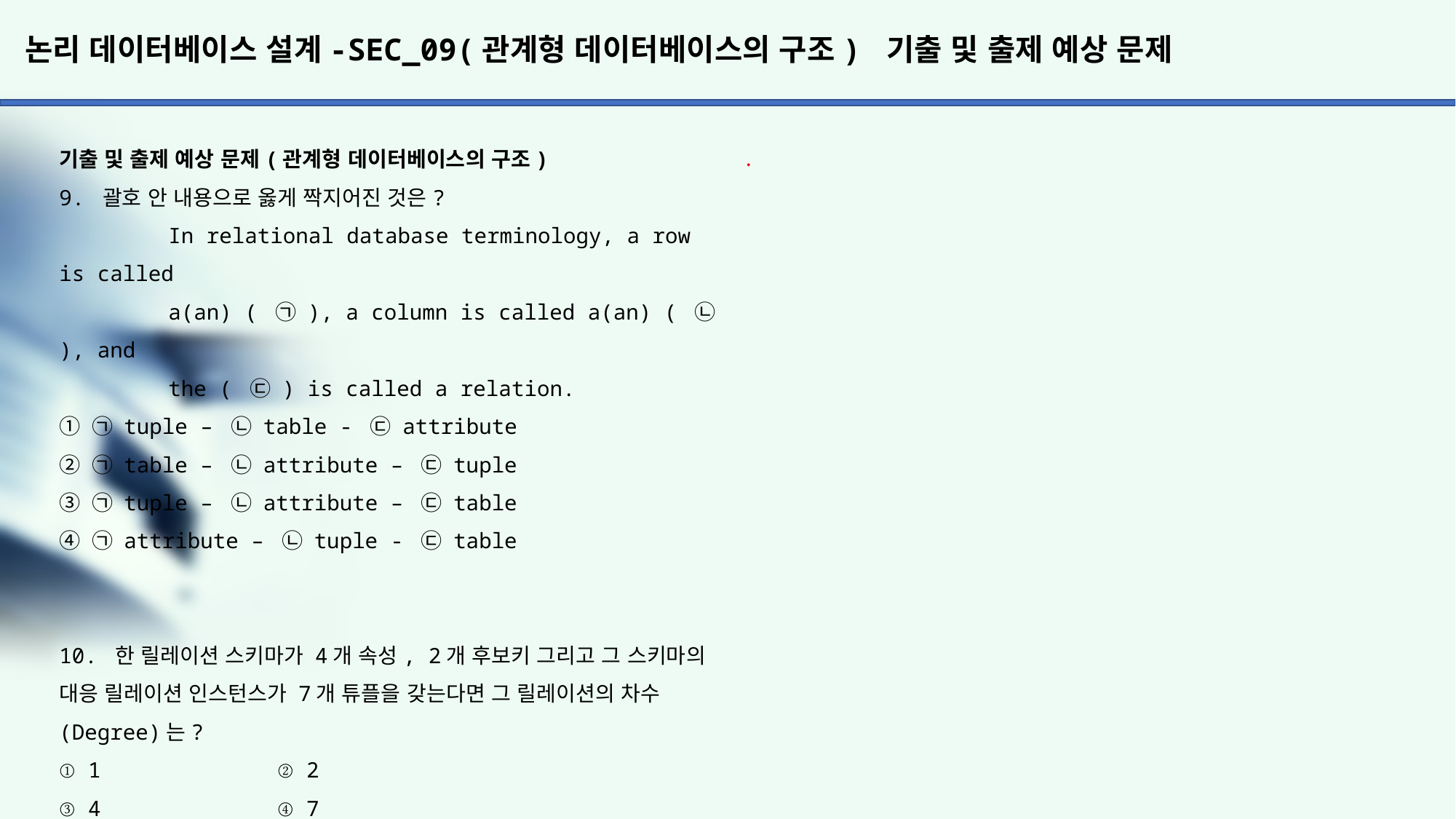

# 논리 데이터베이스 설계-SEC_09(관계형 데이터베이스의 구조) 기출 및 출제 예상 문제
.
기출 및 출제 예상 문제(관계형 데이터베이스의 구조)
9. 괄호 안 내용으로 옳게 짝지어진 것은?
	In relational database terminology, a row is called
	a(an) ( ㉠ ), a column is called a(an) ( ㉡ ), and
	the ( ㉢ ) is called a relation.
① ㉠ tuple – ㉡ table - ㉢ attribute
② ㉠ table – ㉡ attribute – ㉢ tuple
③ ㉠ tuple – ㉡ attribute – ㉢ table
④ ㉠ attribute – ㉡ tuple - ㉢ table

10. 한 릴레이션 스키마가 4개 속성, 2개 후보키 그리고 그 스키마의 대응 릴레이션 인스턴스가 7개 튜플을 갖는다면 그 릴레이션의 차수(Degree)는?
① 1		② 2
③ 4		④ 7